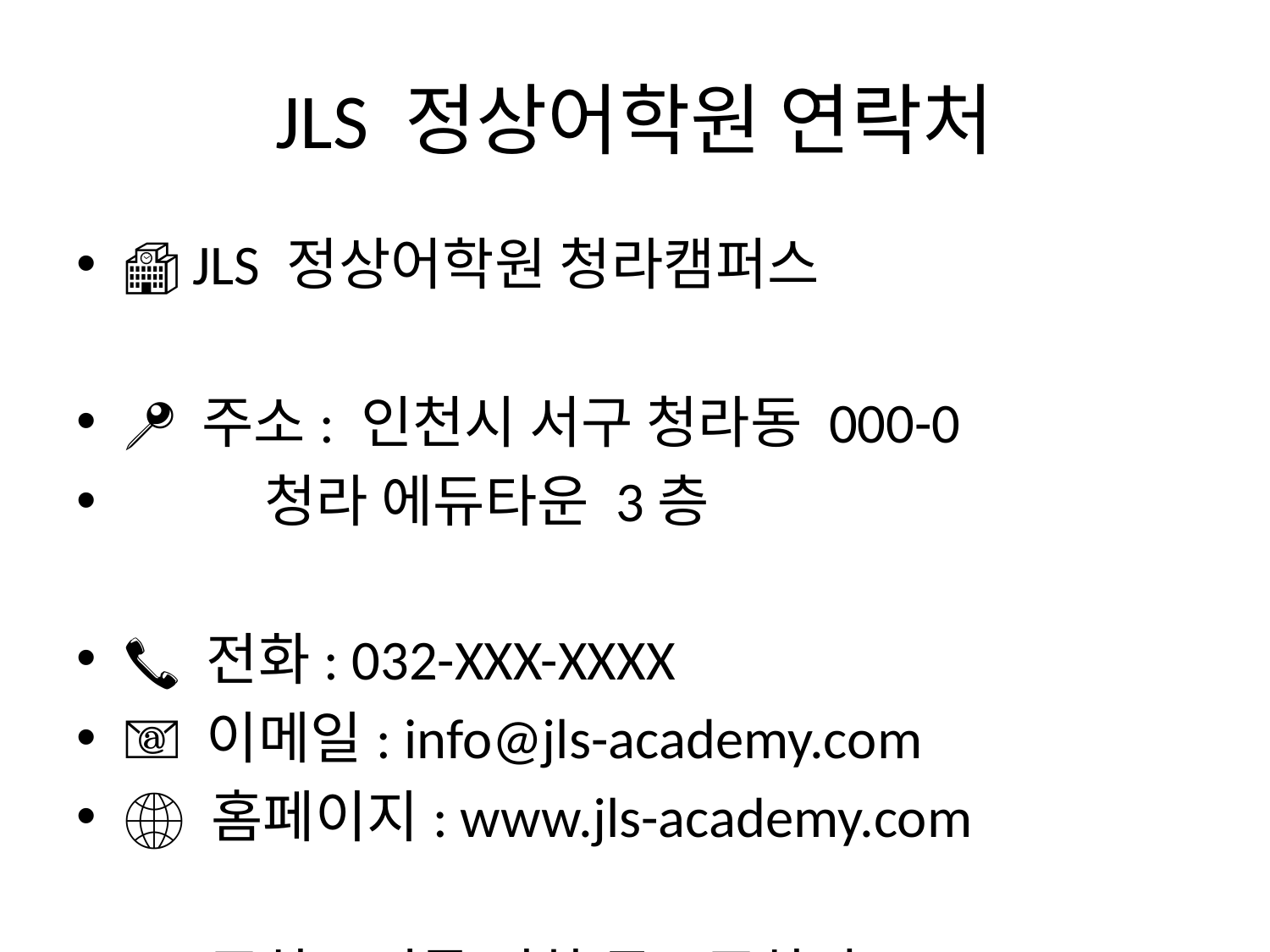

# JLS 정상어학원 연락처
🏫 JLS 정상어학원 청라캠퍼스

📍 주소: 인천시 서구 청라동 000-0
          청라 에듀타운 3층

📞 전화: 032-XXX-XXXX
📧 이메일: info@jls-academy.com
🌐 홈페이지: www.jls-academy.com

🚗 주차: 건물 지하 무료주차장